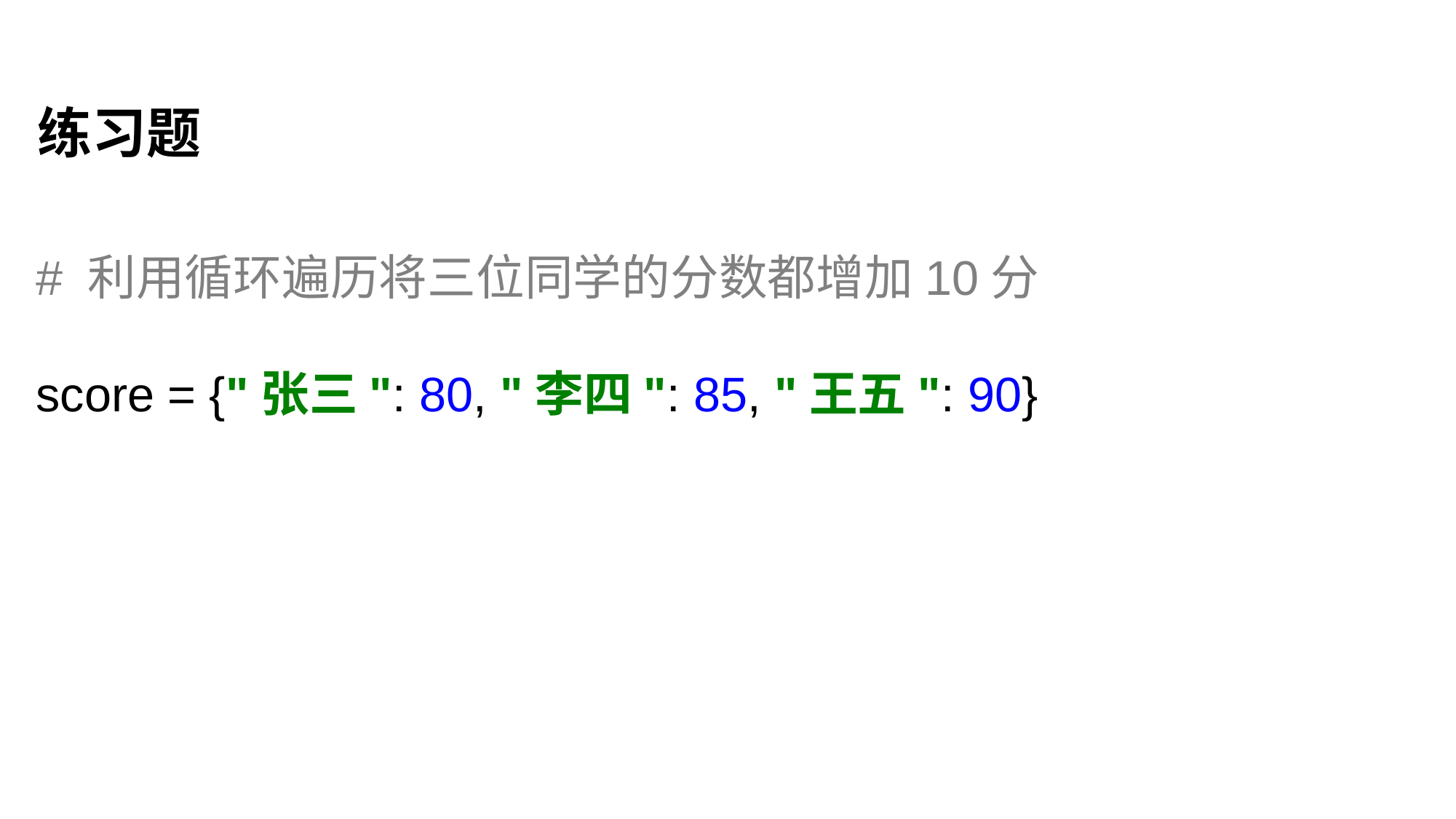

练习题
# 利用循环遍历将三位同学的分数都增加10分 score = {"张三": 80, "李四": 85, "王五": 90}